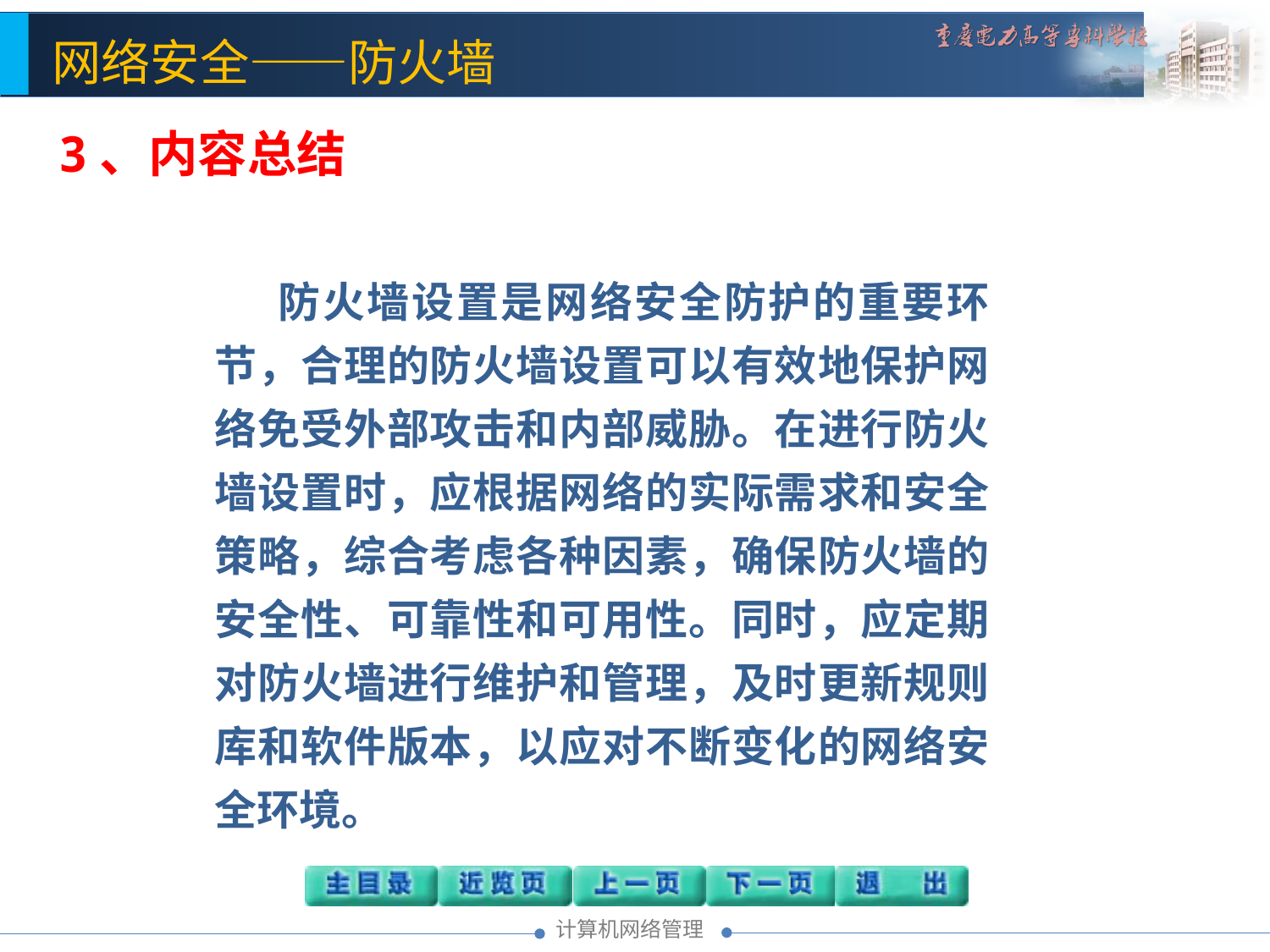

3、内容总结
防火墙设置是网络安全防护的重要环节，合理的防火墙设置可以有效地保护网络免受外部攻击和内部威胁。在进行防火墙设置时，应根据网络的实际需求和安全策略，综合考虑各种因素，确保防火墙的安全性、可靠性和可用性。同时，应定期对防火墙进行维护和管理，及时更新规则库和软件版本，以应对不断变化的网络安全环境。